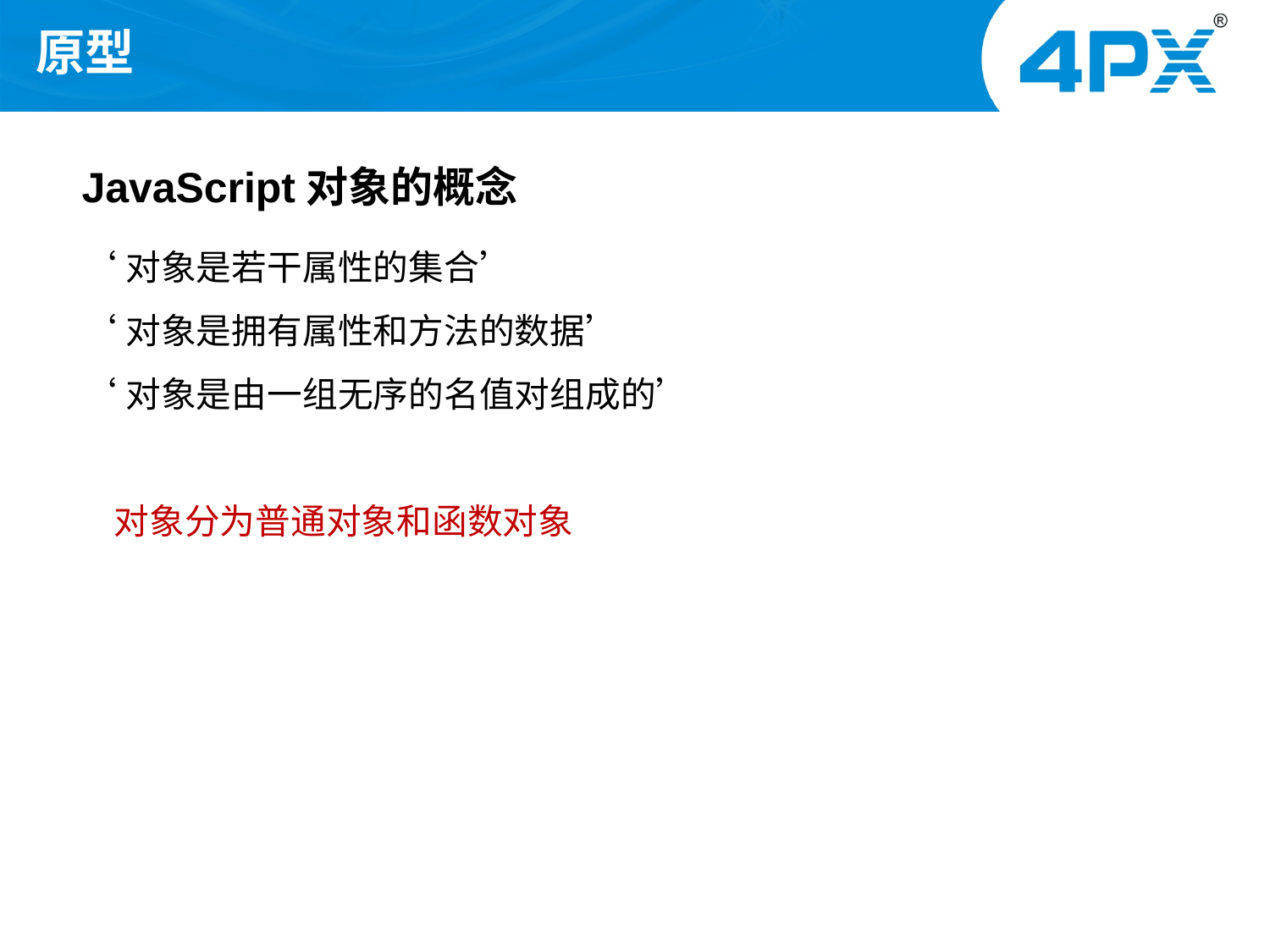

# 原型
JavaScript对象的概念
‘对象是若干属性的集合’
‘对象是拥有属性和方法的数据’
‘对象是由一组无序的名值对组成的’

   对象分为普通对象和函数对象